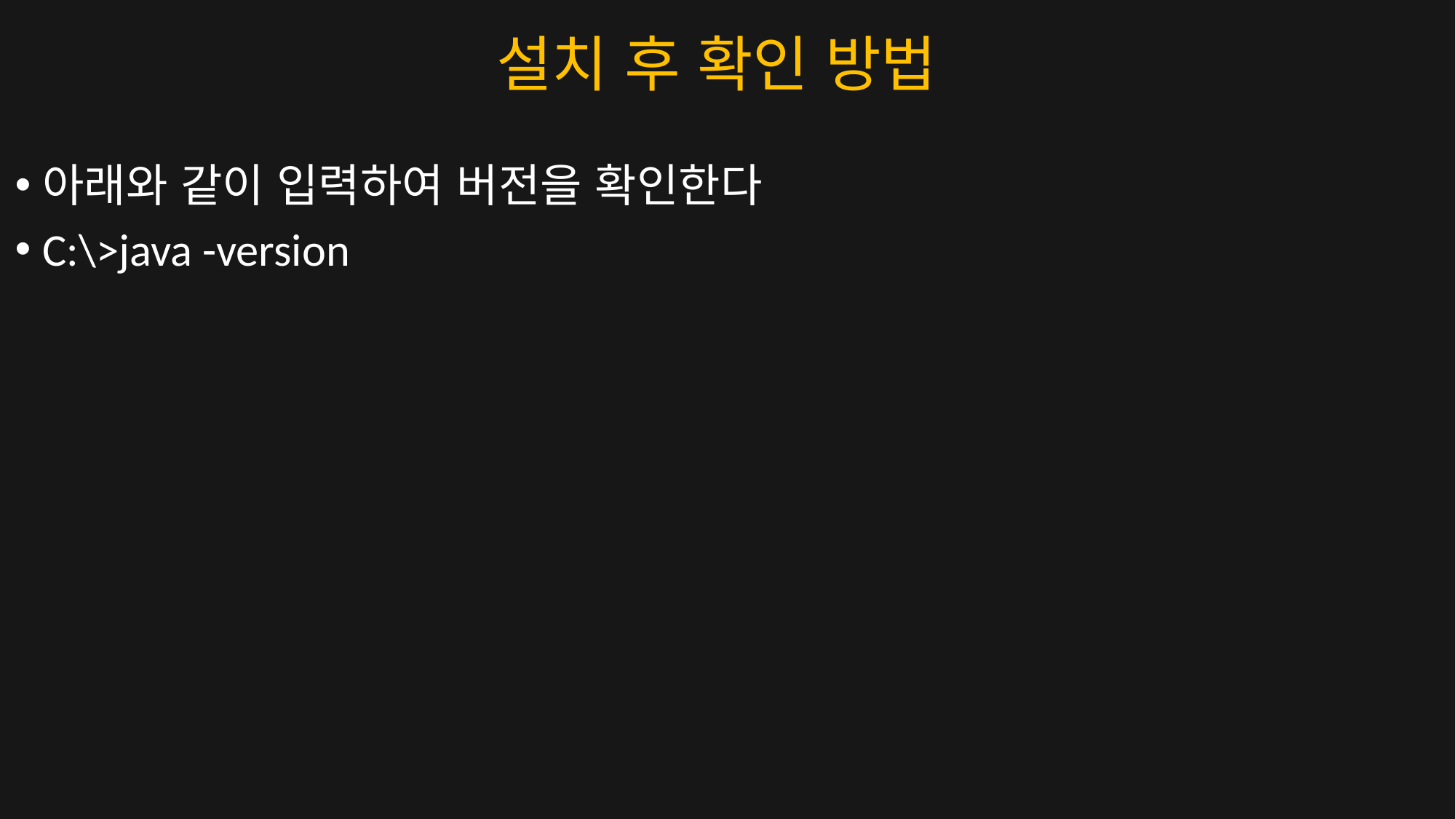

설치 후 확인 방법

아래와 같이 입력하여 버전을 확인한다
C:\>java -version